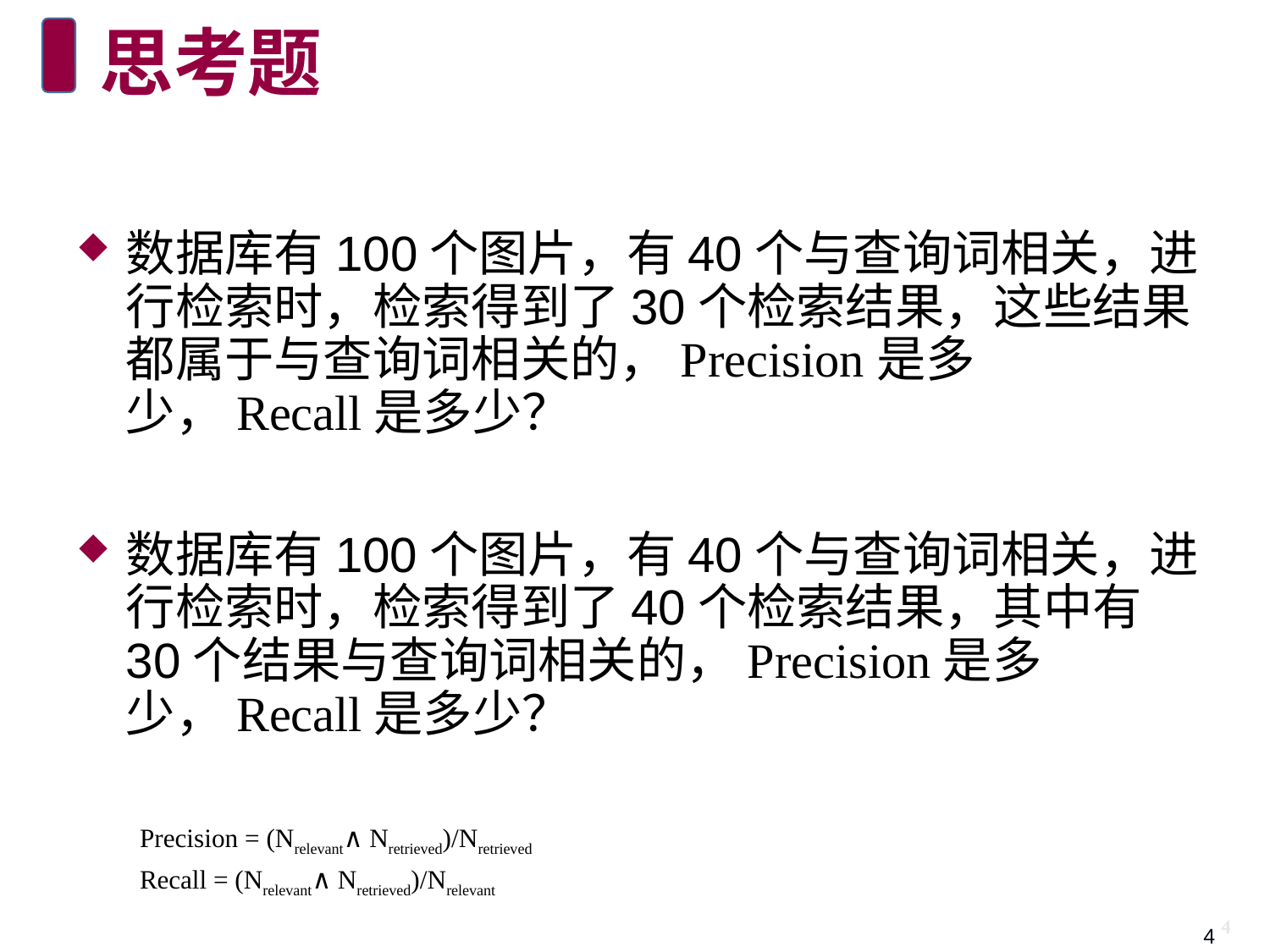

# 思考题
数据库有100个图片，有40个与查询词相关，进行检索时，检索得到了30个检索结果，这些结果都属于与查询词相关的，Precision是多少，Recall是多少？

数据库有100个图片，有40个与查询词相关，进行检索时，检索得到了40个检索结果，其中有30个结果与查询词相关的，Precision是多少，Recall是多少？

Precision = (Nrelevant∧ Nretrieved)/Nretrieved
Recall = (Nrelevant∧ Nretrieved)/Nrelevant

4
4